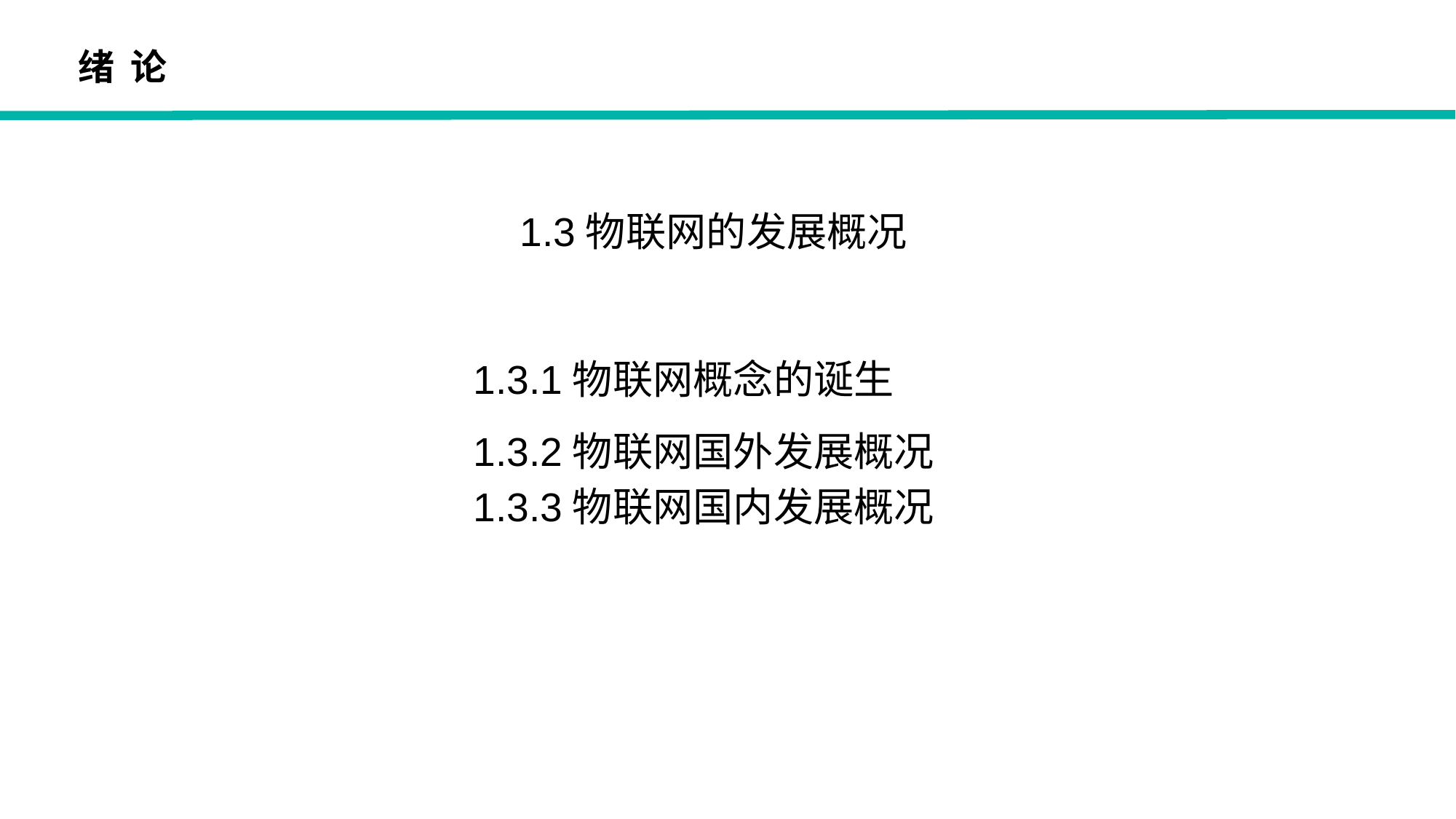

1.3物联网的发展概况
1.3.1物联网概念的诞生
1.3.2物联网国外发展概况 1.3.3物联网国内发展概况